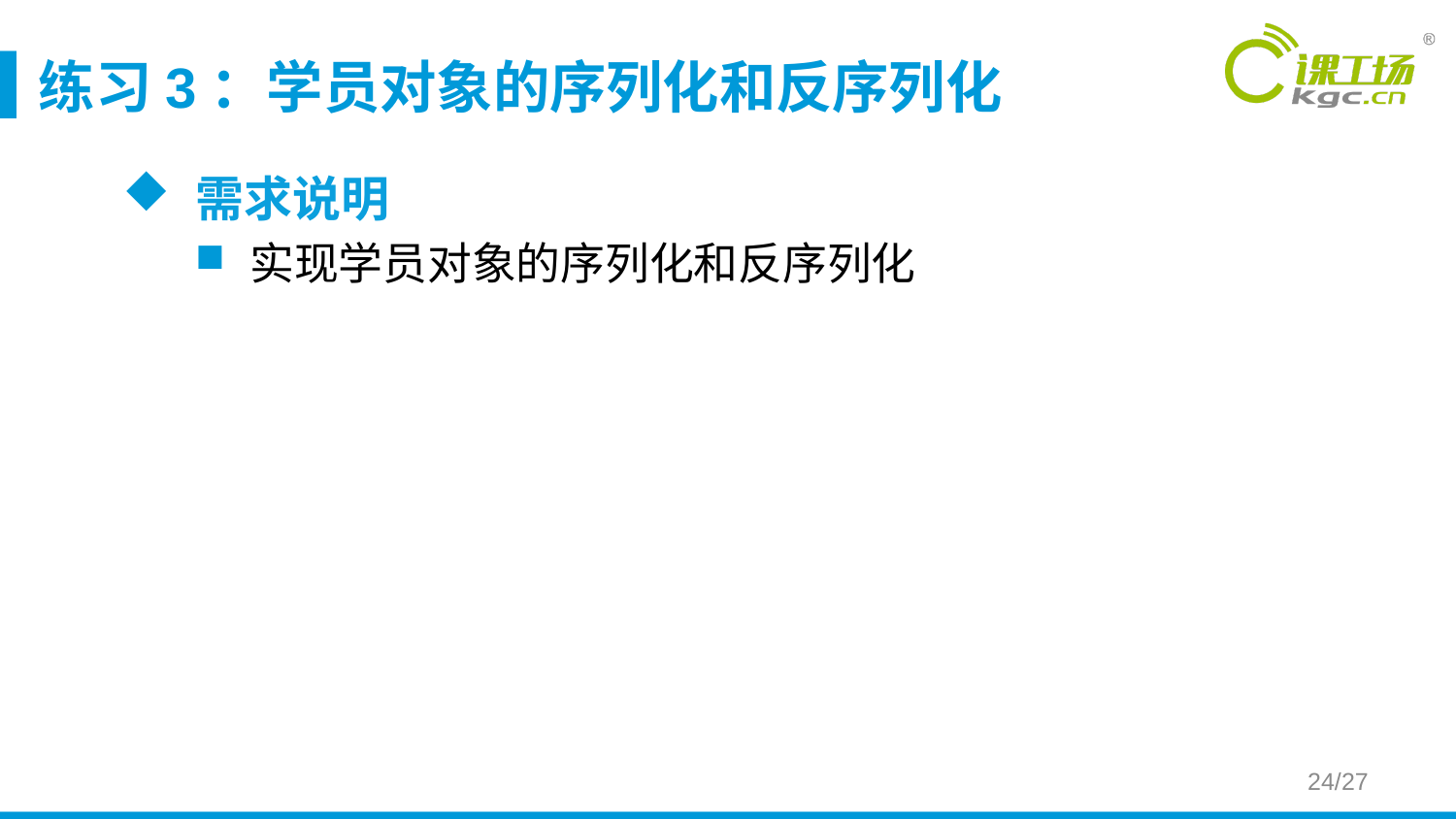

# 练习3：学员对象的序列化和反序列化
需求说明
实现学员对象的序列化和反序列化

24/27